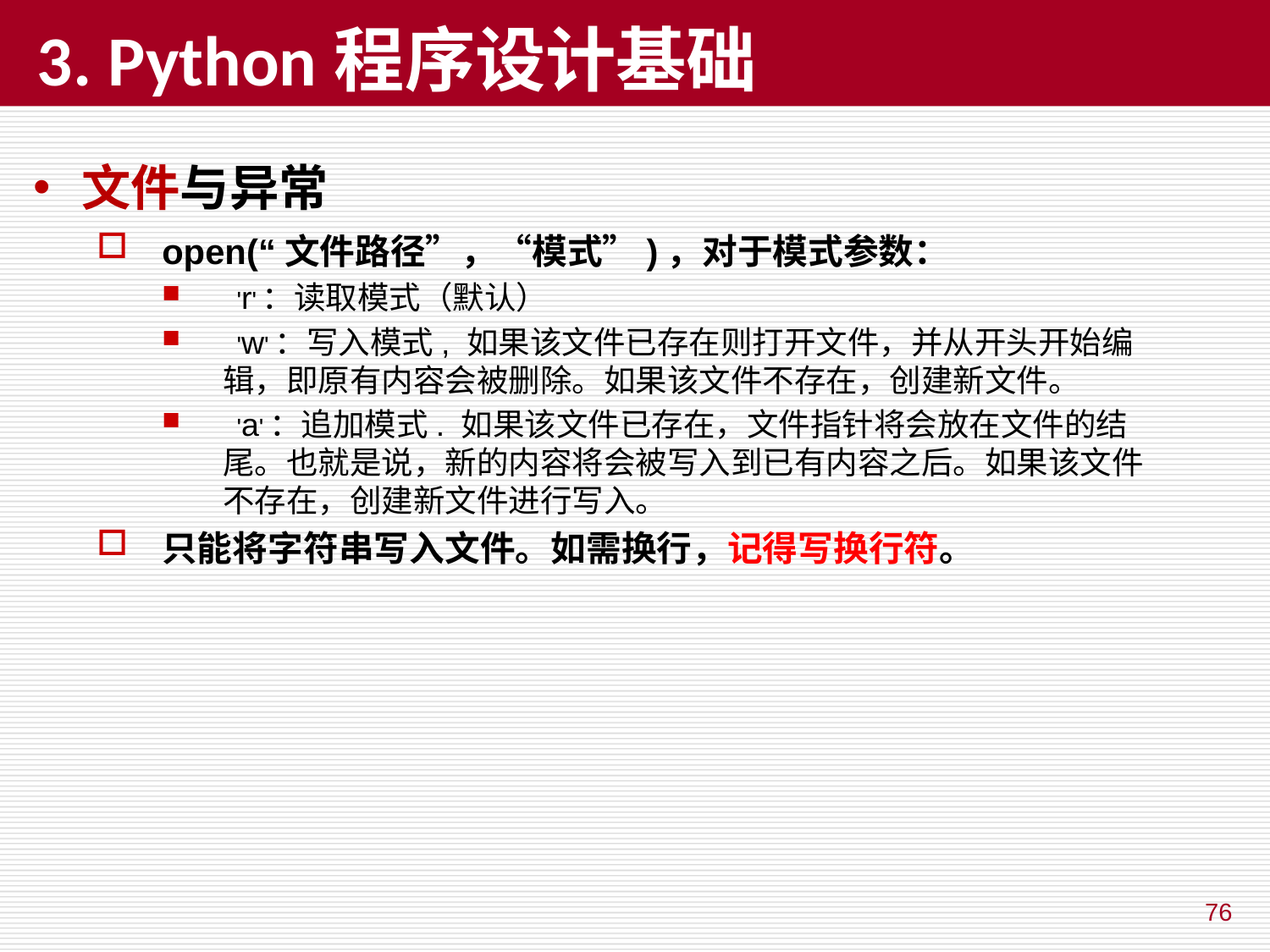

# 3. Python程序设计基础
文件与异常
open(“文件路径”，“模式”)，对于模式参数：
  'r'：读取模式（默认）
  'w'：写入模式, 如果该文件已存在则打开文件，并从开头开始编辑，即原有内容会被删除。如果该文件不存在，创建新文件。
  'a'：追加模式. 如果该文件已存在，文件指针将会放在文件的结尾。也就是说，新的内容将会被写入到已有内容之后。如果该文件不存在，创建新文件进行写入。
只能将字符串写入文件。如需换行，记得写换行符。

76